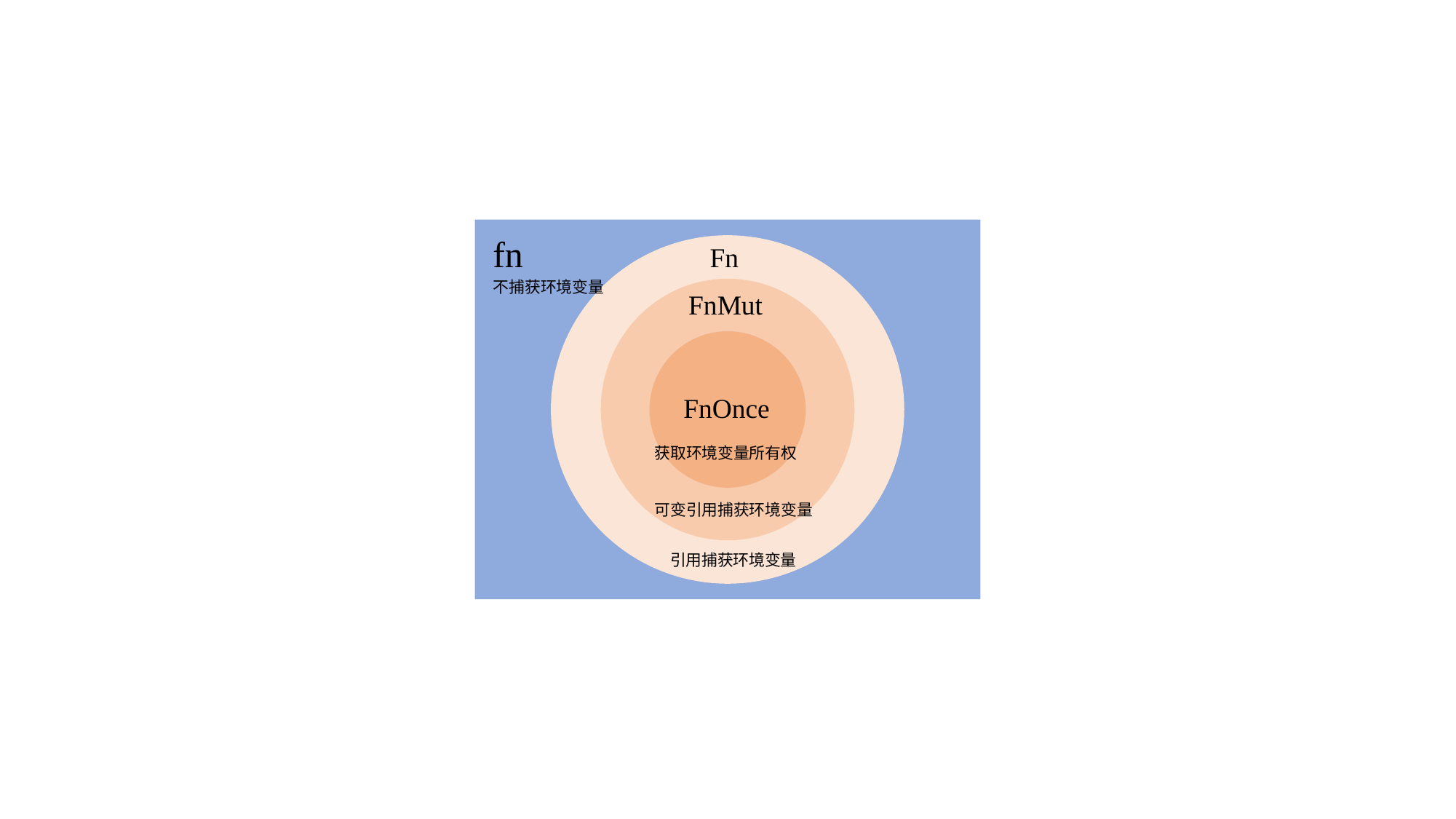

fn

Fn
不捕获环境变量

FnMut

FnOnce
获取环境变量所有权
可变引用捕获环境变量
引用捕获环境变量